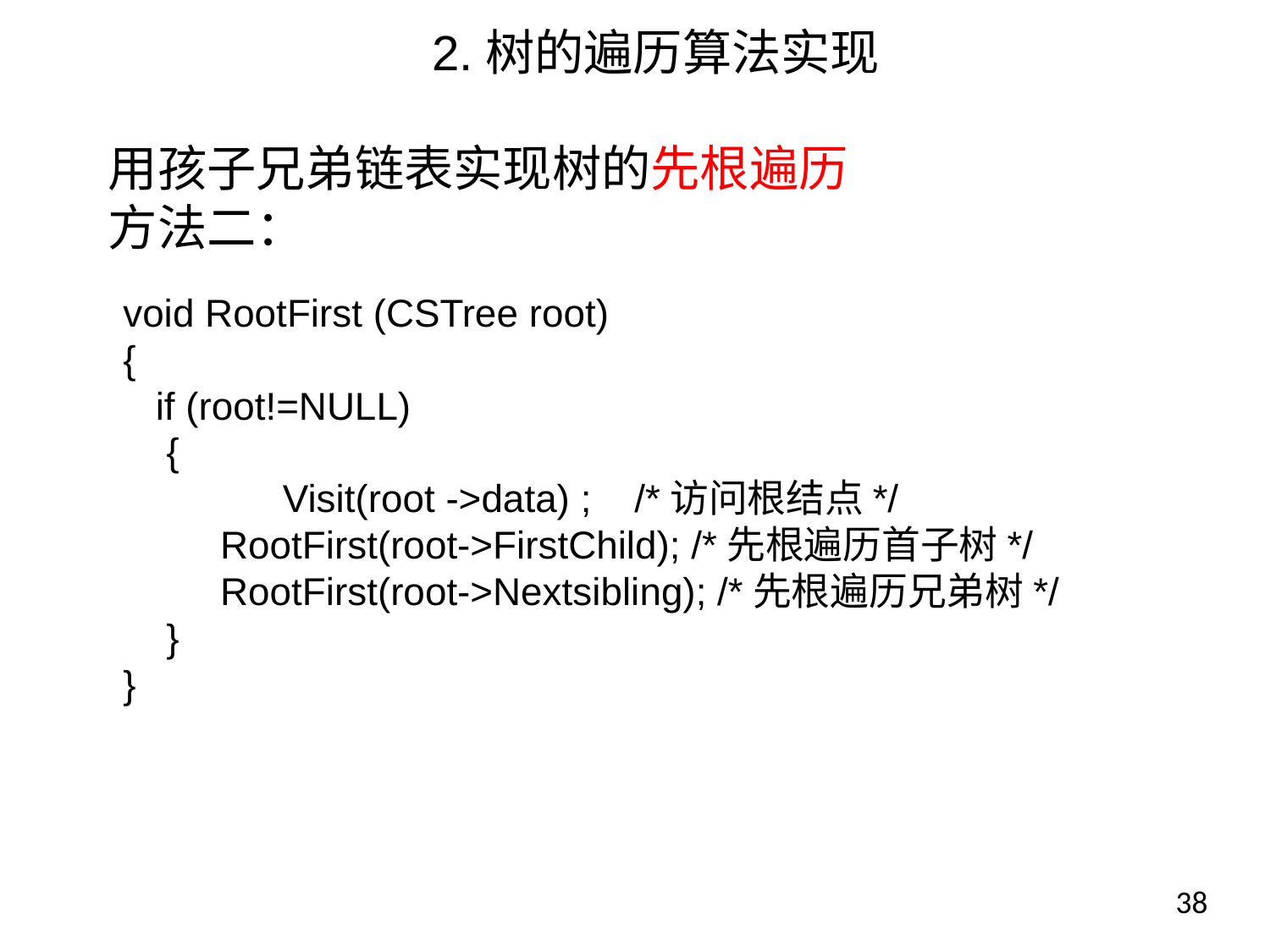

2.树的遍历算法实现
用孩子兄弟链表实现树的先根遍历
方法二：
void RootFirst (CSTree root)
{
   if (root!=NULL)
    {
    	   Visit(root ->data) ;    /*访问根结点*/
         RootFirst(root->FirstChild); /*先根遍历首子树*/
         RootFirst(root->Nextsibling); /*先根遍历兄弟树*/
    }
}
38